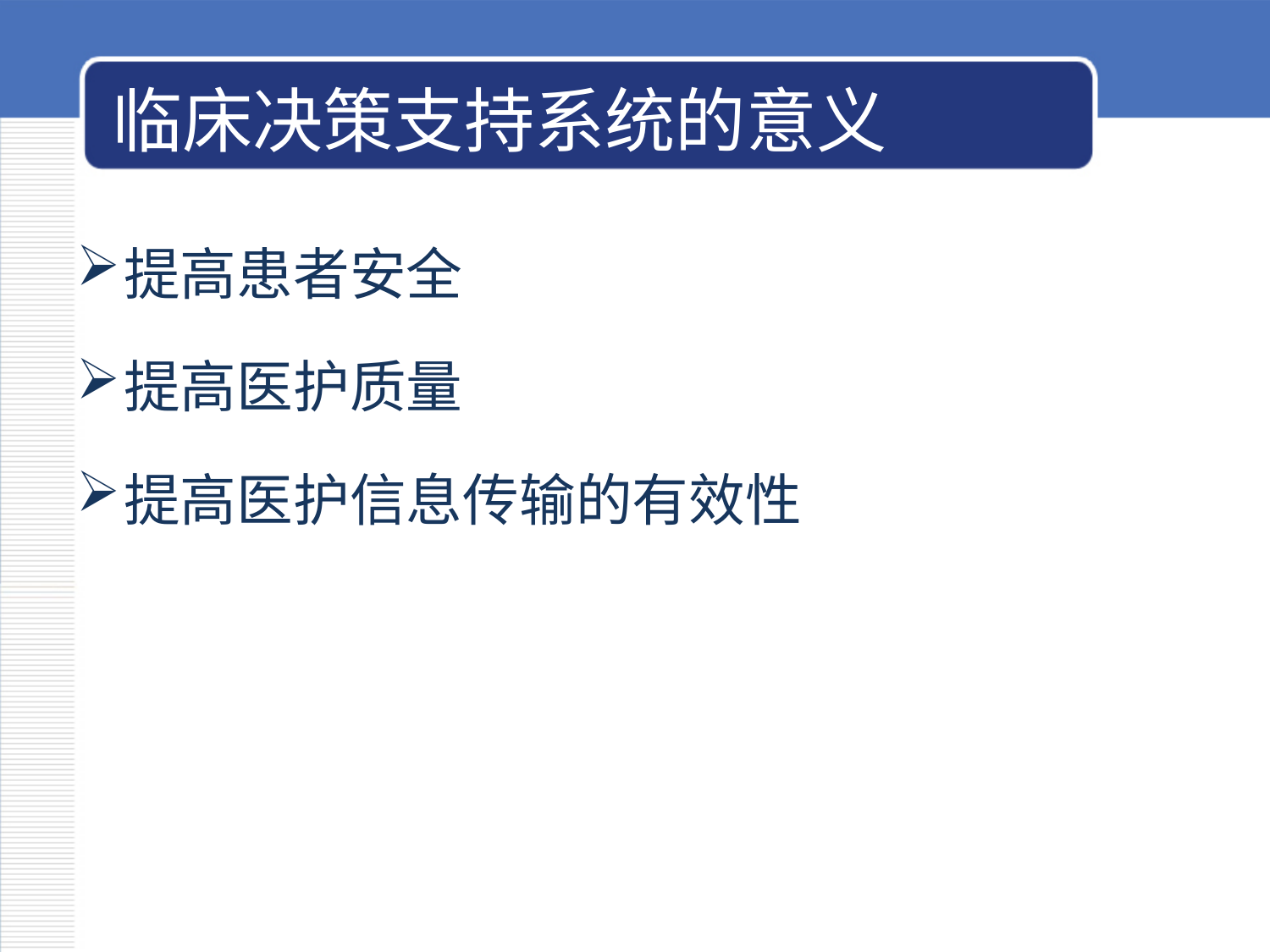

# 临床决策支持系统的意义
提高患者安全
提高医护质量
提高医护信息传输的有效性